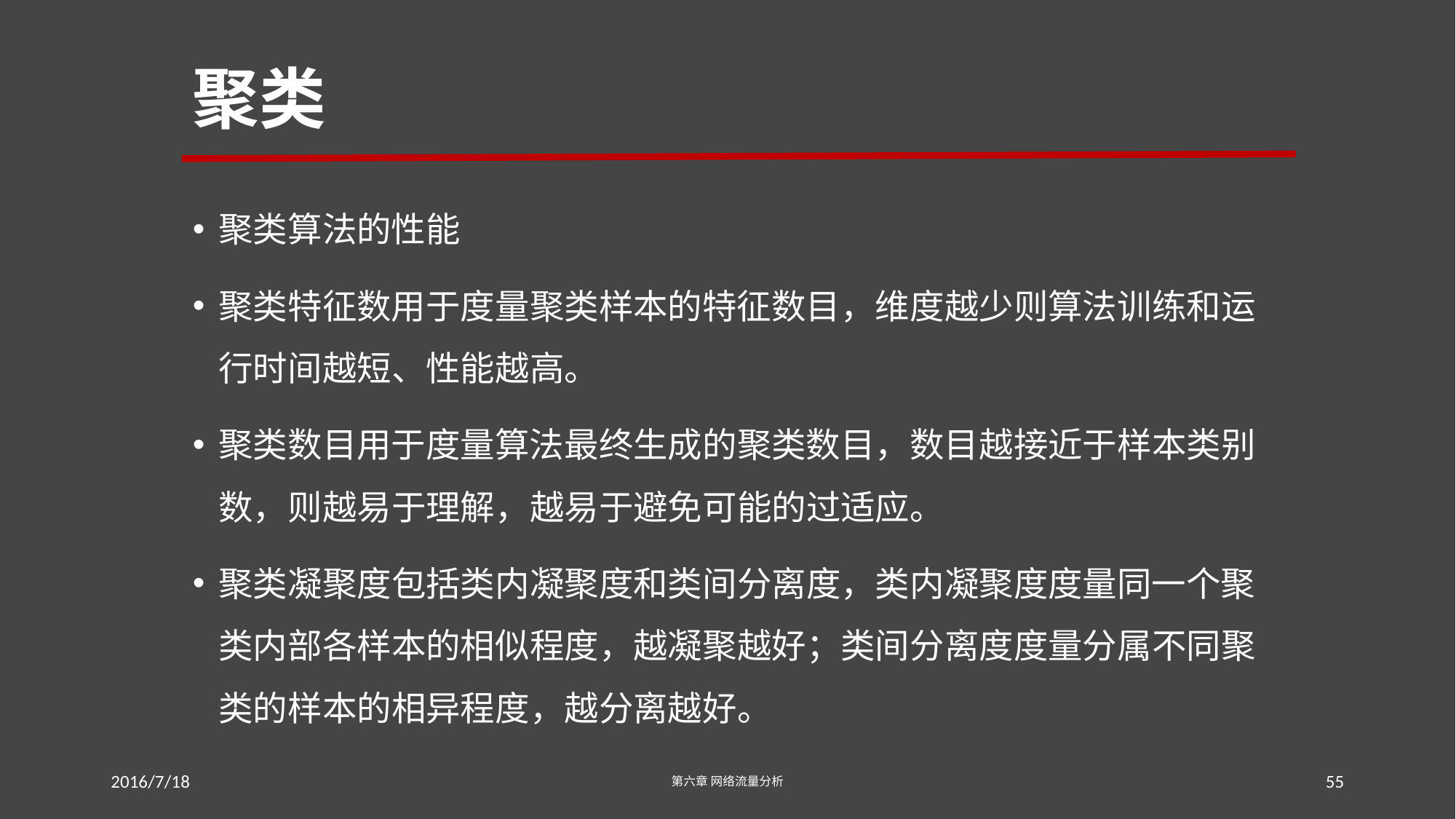

# 聚类
聚类算法的性能
聚类特征数用于度量聚类样本的特征数目，维度越少则算法训练和运行时间越短、性能越高。
聚类数目用于度量算法最终生成的聚类数目，数目越接近于样本类别数，则越易于理解，越易于避免可能的过适应。
聚类凝聚度包括类内凝聚度和类间分离度，类内凝聚度度量同一个聚类内部各样本的相似程度，越凝聚越好；类间分离度度量分属不同聚类的样本的相异程度，越分离越好。

2016/7/18
第六章 网络流量分析
55